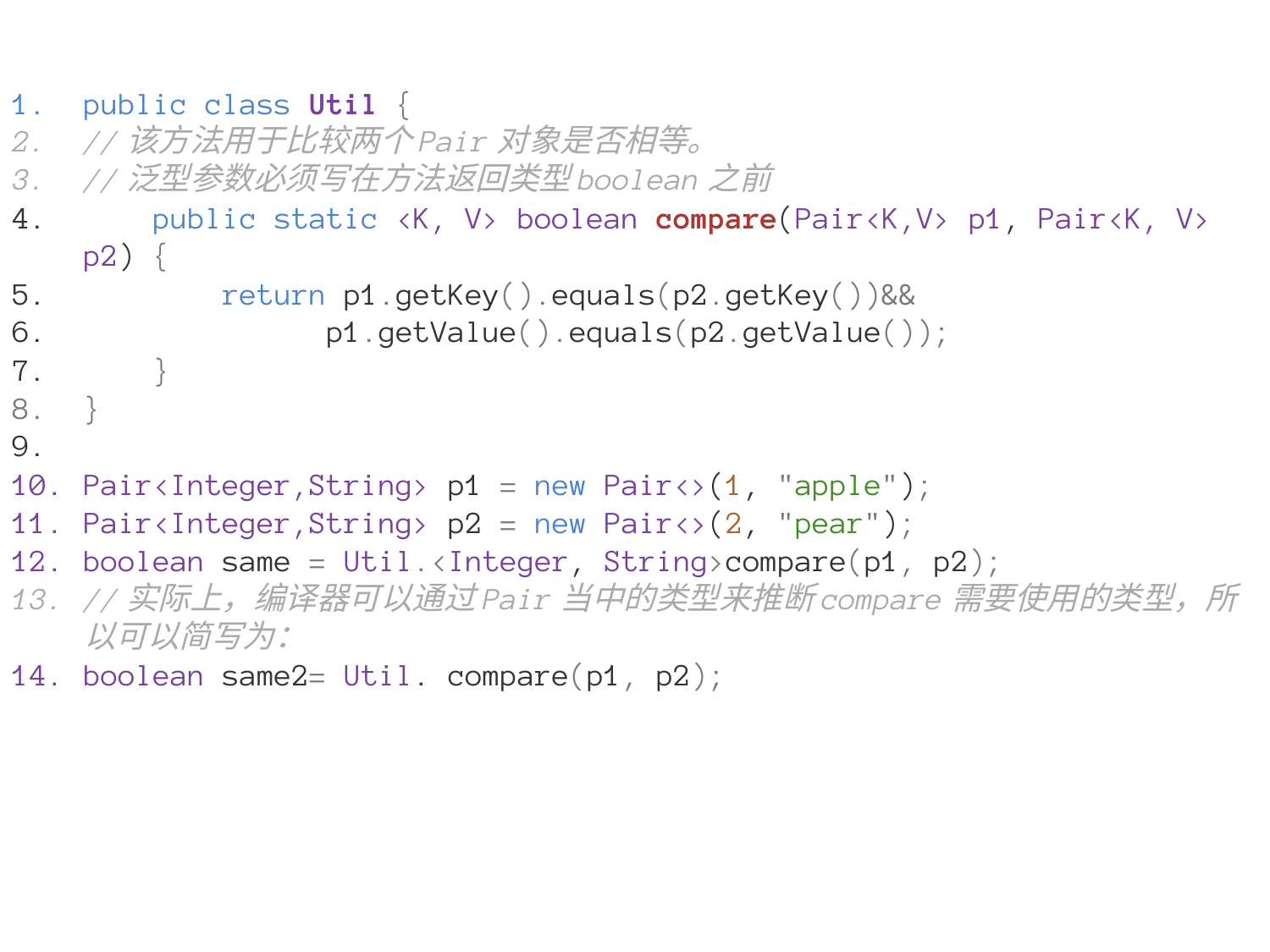

public class Util {
//该方法用于比较两个Pair对象是否相等。
//泛型参数必须写在方法返回类型boolean之前
    public static <K, V> boolean compare(Pair<K,V> p1, Pair<K, V> p2) {
        return p1.getKey().equals(p2.getKey())&&
              p1.getValue().equals(p2.getValue());
    }
}

Pair<Integer,String> p1 = new Pair<>(1, "apple");
Pair<Integer,String> p2 = new Pair<>(2, "pear");
boolean same = Util.<Integer, String>compare(p1, p2);
//实际上，编译器可以通过Pair当中的类型来推断compare需要使用的类型，所以可以简写为：
boolean same2= Util. compare(p1, p2);